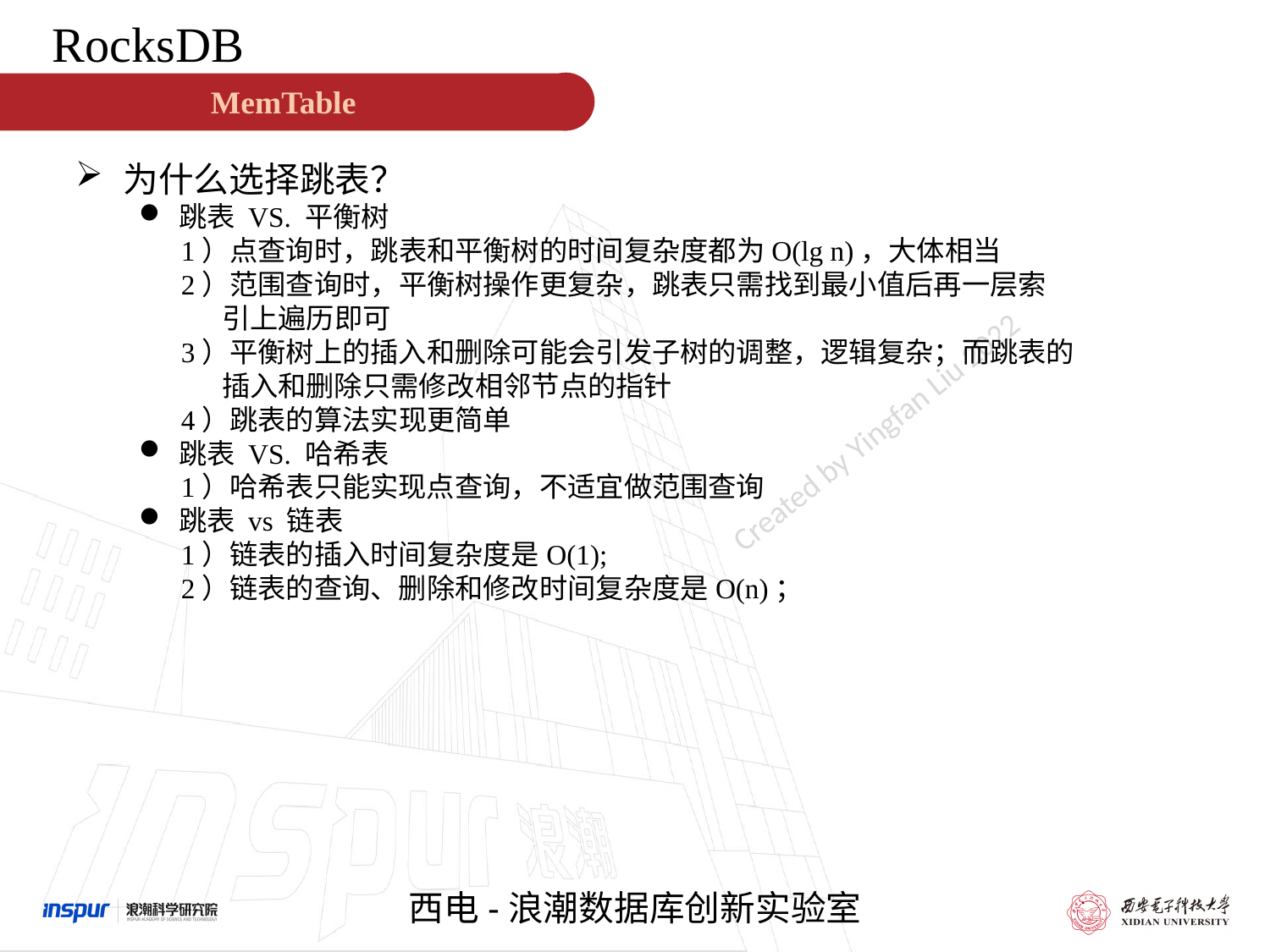

RocksDB

MemTable
为什么选择跳表？
跳表 VS. 平衡树
      1）点查询时，跳表和平衡树的时间复杂度都为O(lg n)，大体相当
      2）范围查询时，平衡树操作更复杂，跳表只需找到最小值后再一层索
            引上遍历即可
      3）平衡树上的插入和删除可能会引发子树的调整，逻辑复杂；而跳表的
            插入和删除只需修改相邻节点的指针
      4）跳表的算法实现更简单
跳表 VS. 哈希表
      1）哈希表只能实现点查询，不适宜做范围查询
跳表 vs 链表
      1）链表的插入时间复杂度是O(1);
      2）链表的查询、删除和修改时间复杂度是O(n)；